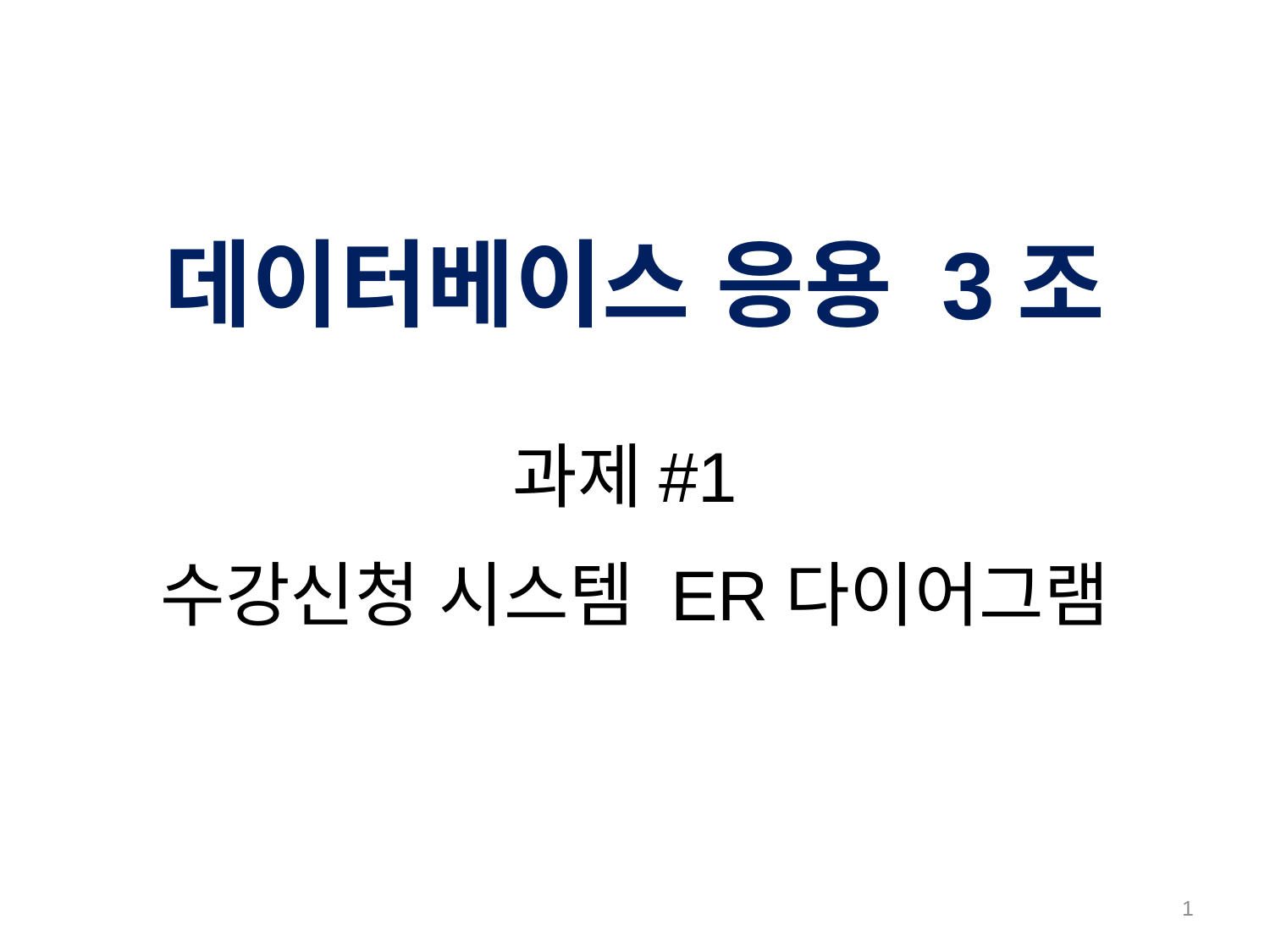

# 데이터베이스 응용 3조 과제#1 수강신청 시스템 ER다이어그램
1